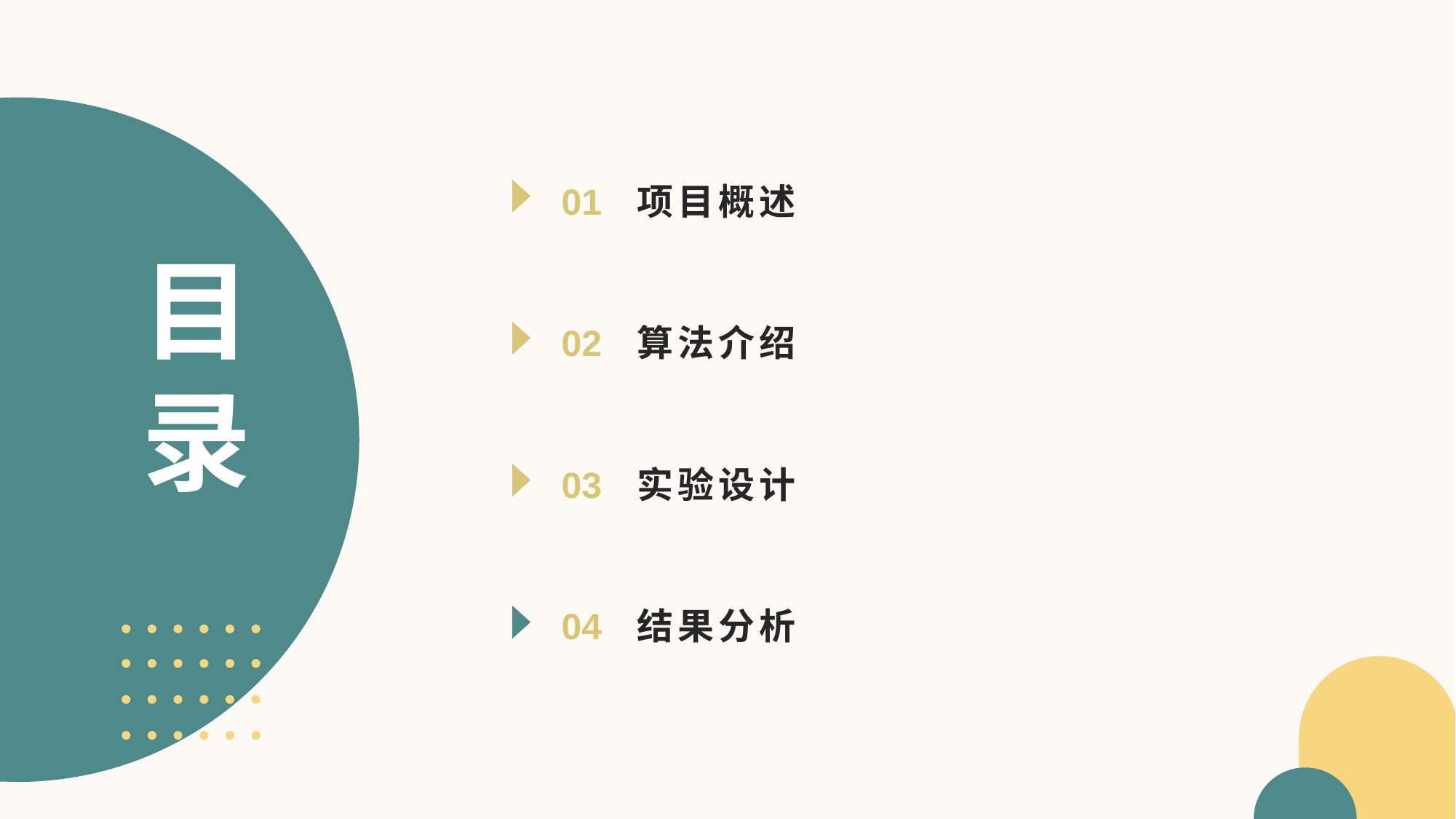

01
项目概述

# 目录
02
算法介绍

03
实验设计

04
结果分析